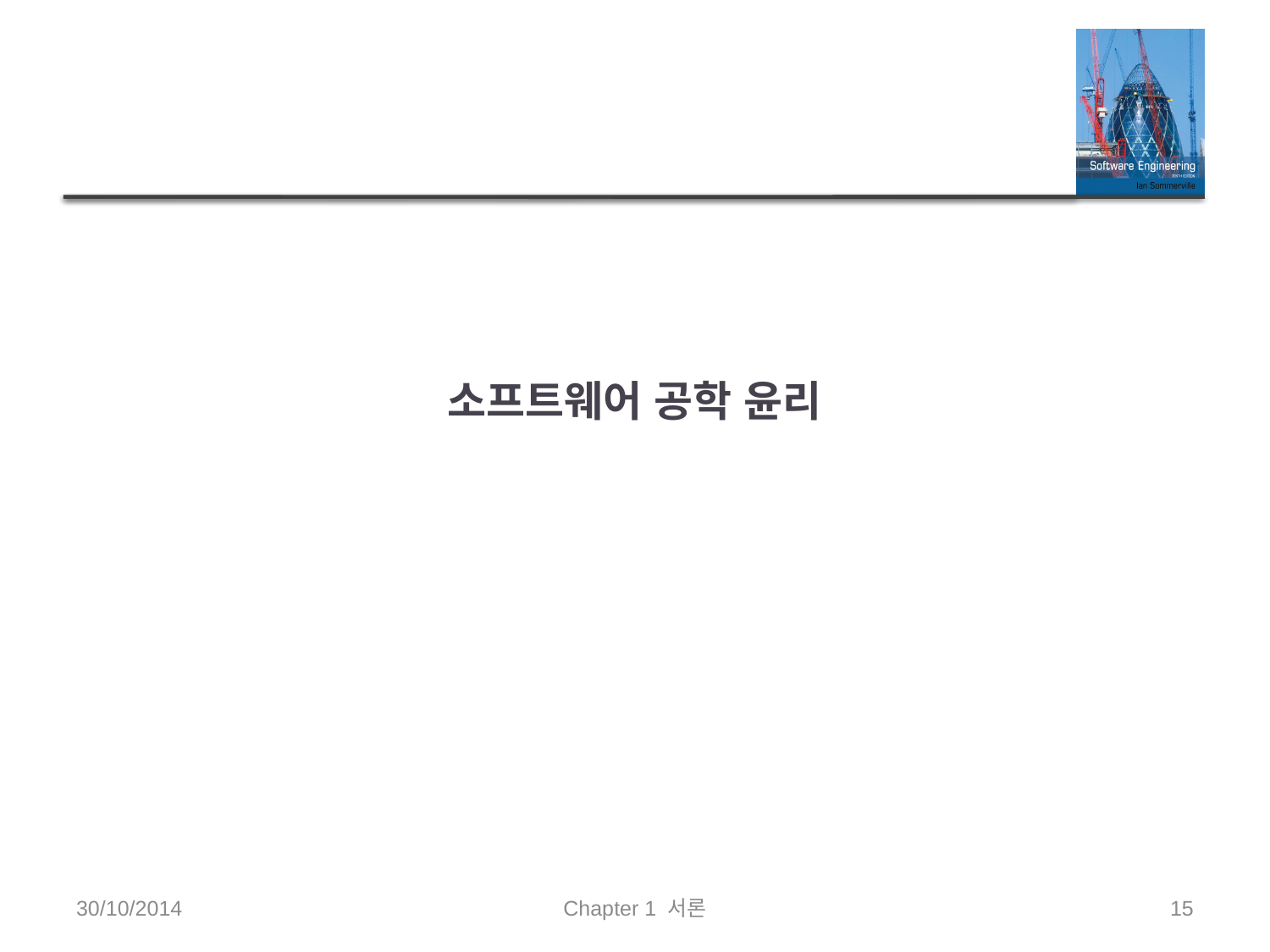

# 소프트웨어 공학 윤리
30/10/2014
Chapter 1 서론
15